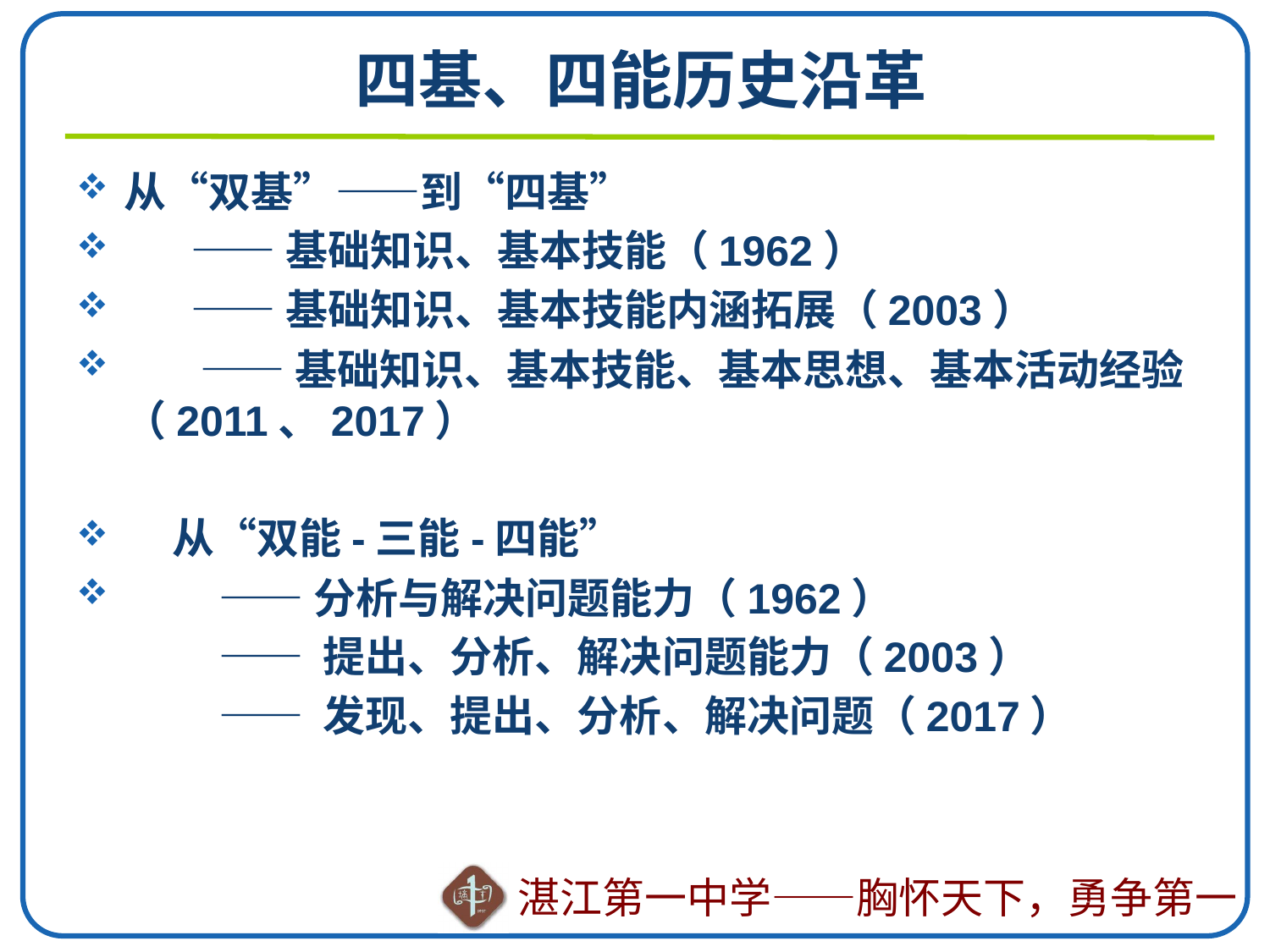

# 四基、四能历史沿革
从“双基”——到“四基”
       ——基础知识、基本技能（1962）
       ——基础知识、基本技能内涵拓展（2003）
        ——基础知识、基本技能、基本思想、基本活动经验（2011、2017）

    从“双能-三能-四能”
          ——分析与解决问题能力（1962）
               —— 提出、分析、解决问题能力（2003）
               —— 发现、提出、分析、解决问题（2017）

13